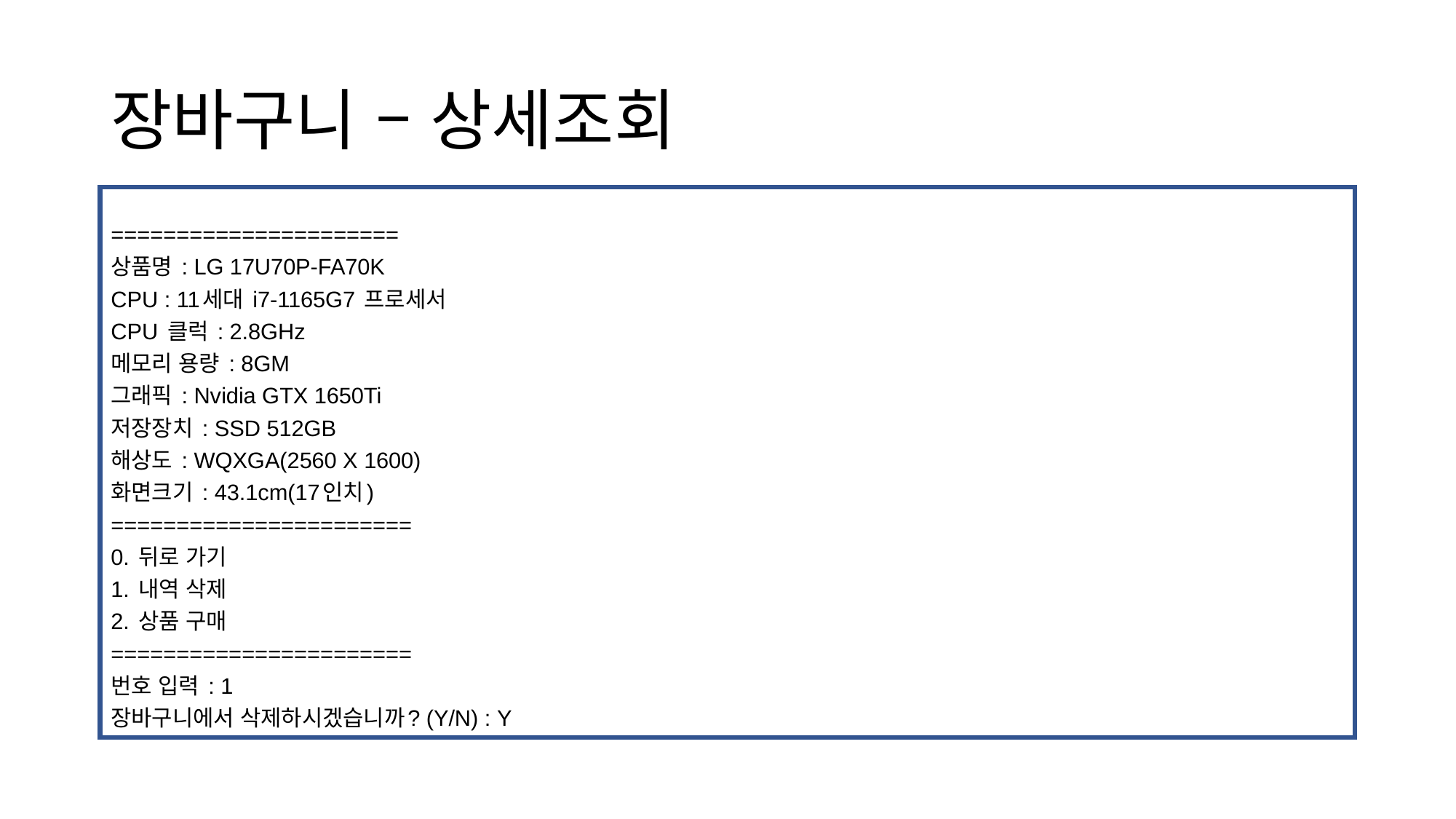

# 장바구니 – 상세조회

======================
상품명 : LG 17U70P-FA70K
CPU : 11세대 i7-1165G7 프로세서
CPU 클럭 : 2.8GHz
메모리 용량 : 8GM
그래픽 : Nvidia GTX 1650Ti
저장장치 : SSD 512GB
해상도 : WQXGA(2560 X 1600)
화면크기 : 43.1cm(17인치)
=======================
0. 뒤로 가기
1. 내역 삭제
2. 상품 구매
=======================
번호 입력 : 1
장바구니에서 삭제하시겠습니까? (Y/N) : Y